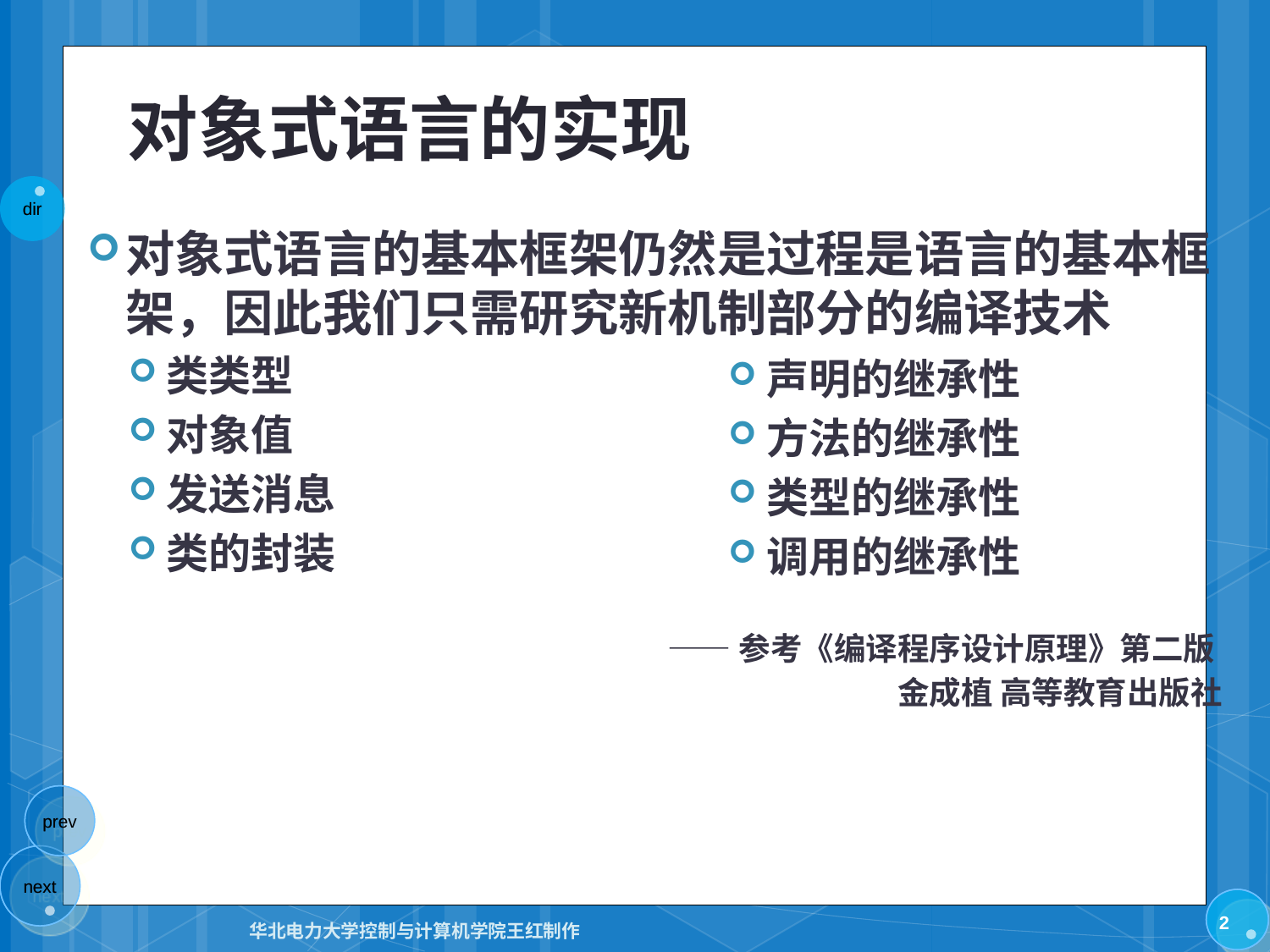

# 对象式语言的实现
对象式语言的基本框架仍然是过程是语言的基本框架，因此我们只需研究新机制部分的编译技术
类类型
对象值
发送消息
类的封装

——参考《编译程序设计原理》第二版
金成植 高等教育出版社
声明的继承性
方法的继承性
类型的继承性
调用的继承性
2
华北电力大学控制与计算机学院王红制作